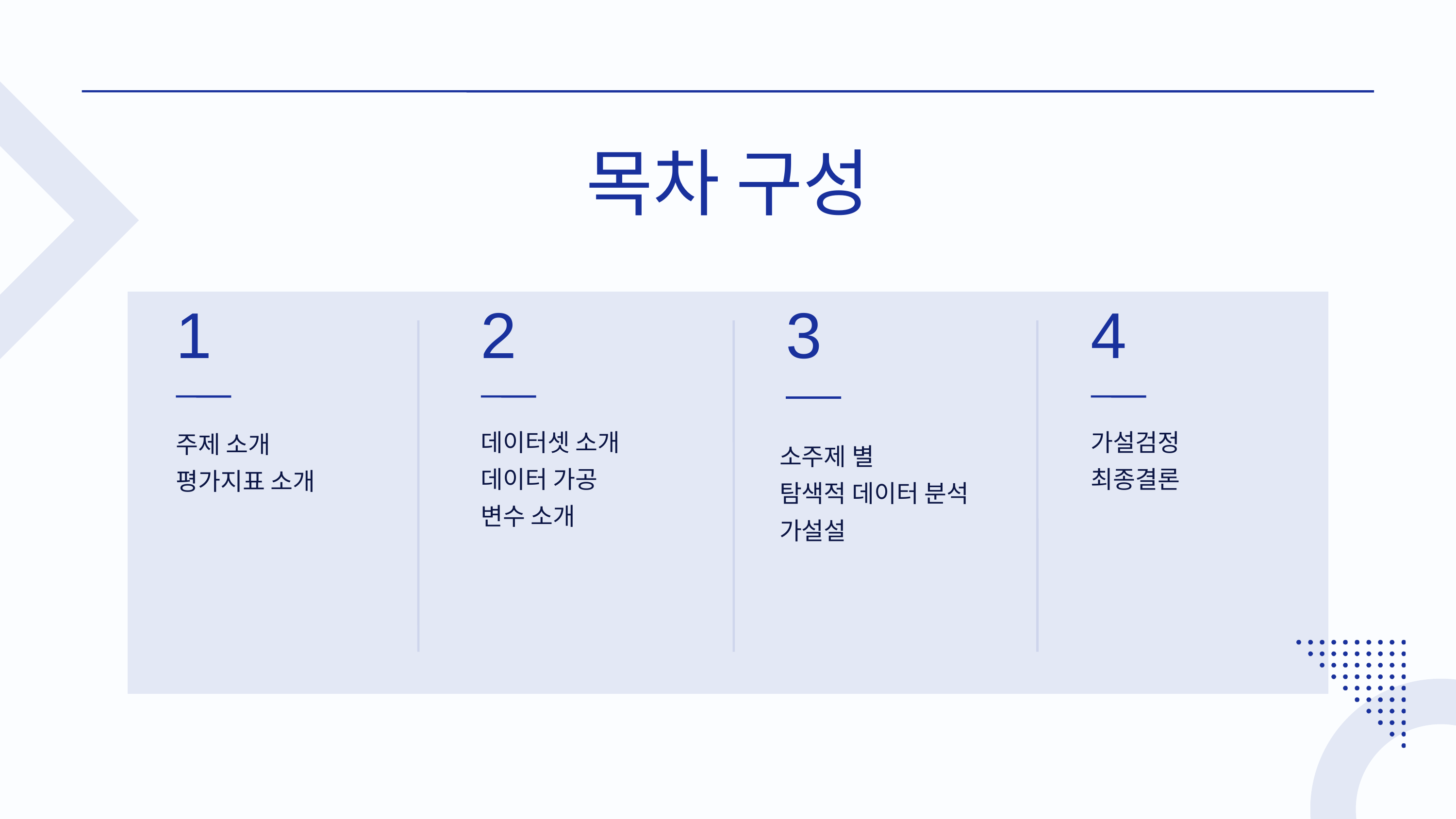

목차 구성

1
2
3
4

데이터셋 소개
데이터 가공
변수 소개
가설검정
최종결론
주제 소개
평가지표 소개
소주제 별
탐색적 데이터 분석
가설설